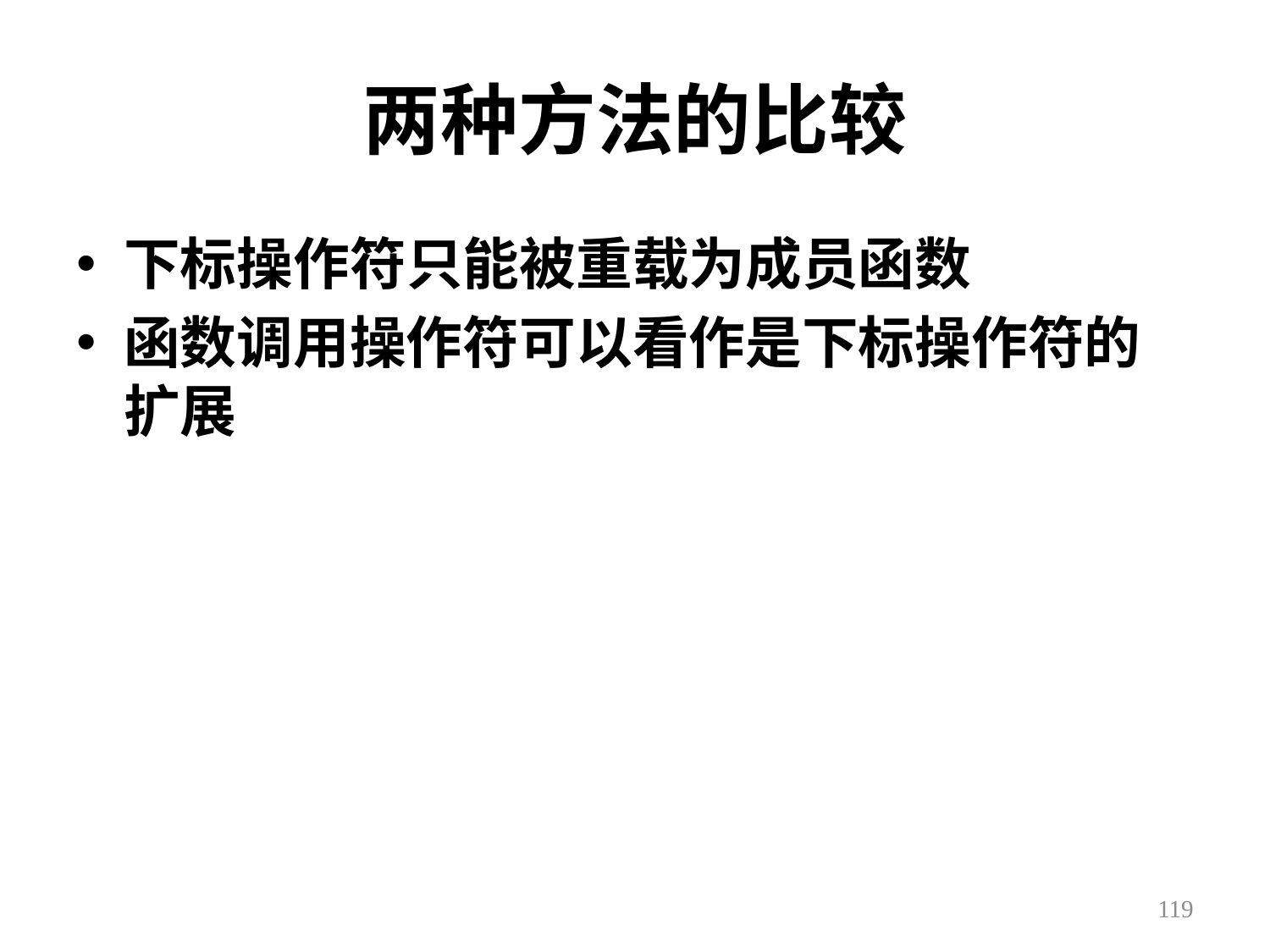

# 两种方法的比较
下标操作符只能被重载为成员函数
函数调用操作符可以看作是下标操作符的扩展

119